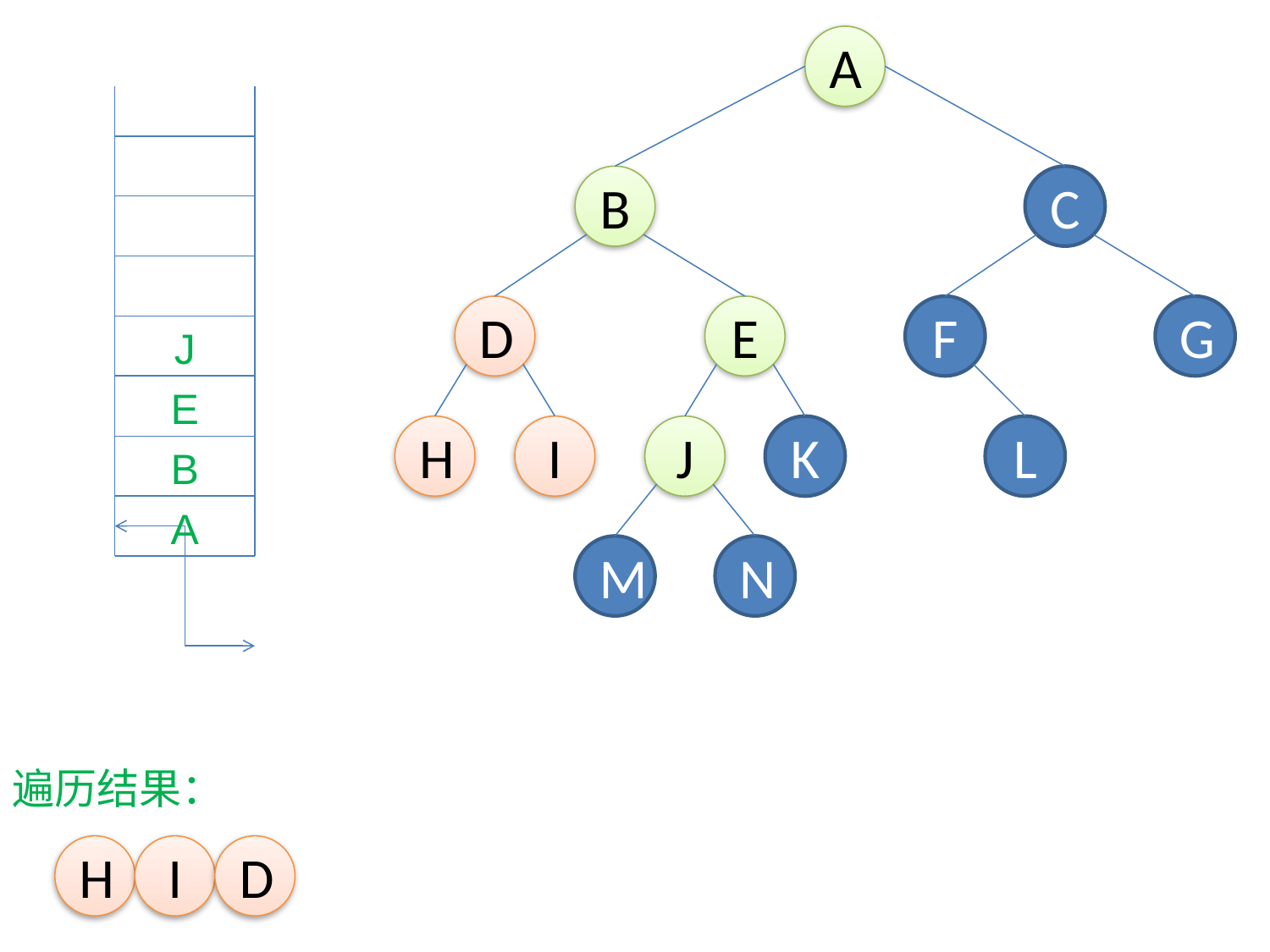

A
B
C
D
E
F
G
H
I
J
K
L
M
N
J
E
B
A
遍历结果：
H
I
D